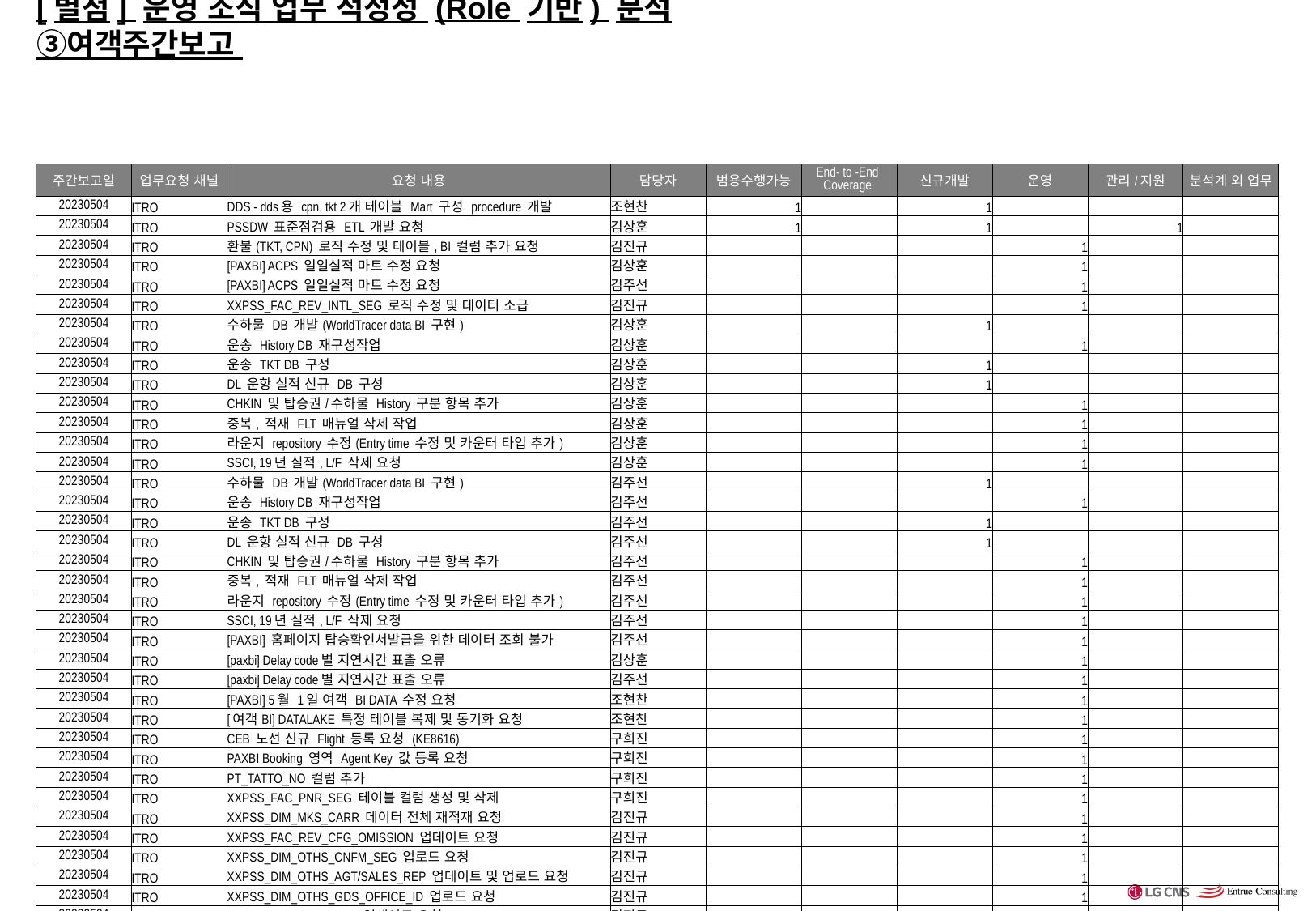

# [별첨] 운영 조직 업무 적정성 (Role 기반) 분석 ③여객주간보고
| 주간보고일 | 업무요청 채널 | 요청 내용 | 담당자 | 범용수행가능 | End- to -End Coverage | 신규개발 | 운영 | 관리/지원 | 분석계 외 업무 |
| --- | --- | --- | --- | --- | --- | --- | --- | --- | --- |
| 20230504 | ITRO | DDS - dds용 cpn, tkt 2개 테이블 Mart 구성 procedure 개발 | 조현찬 | 1 |  | 1 |  |  |  |
| 20230504 | ITRO | PSSDW 표준점검용 ETL 개발 요청 | 김상훈 | 1 |  | 1 |  | 1 |  |
| 20230504 | ITRO | 환불(TKT, CPN) 로직 수정 및 테이블, BI 컬럼 추가 요청 | 김진규 |  |  |  | 1 |  |  |
| 20230504 | ITRO | [PAXBI] ACPS 일일실적 마트 수정 요청 | 김상훈 |  |  |  | 1 |  |  |
| 20230504 | ITRO | [PAXBI] ACPS 일일실적 마트 수정 요청 | 김주선 |  |  |  | 1 |  |  |
| 20230504 | ITRO | XXPSS\_FAC\_REV\_INTL\_SEG 로직 수정 및 데이터 소급 | 김진규 |  |  |  | 1 |  |  |
| 20230504 | ITRO | 수하물 DB 개발(WorldTracer data BI 구현) | 김상훈 |  |  | 1 |  |  |  |
| 20230504 | ITRO | 운송 History DB 재구성작업 | 김상훈 |  |  |  | 1 |  |  |
| 20230504 | ITRO | 운송 TKT DB 구성 | 김상훈 |  |  | 1 |  |  |  |
| 20230504 | ITRO | DL 운항 실적 신규 DB 구성 | 김상훈 |  |  | 1 |  |  |  |
| 20230504 | ITRO | CHKIN 및 탑승권/수하물 History 구분 항목 추가 | 김상훈 |  |  |  | 1 |  |  |
| 20230504 | ITRO | 중복, 적재 FLT 매뉴얼 삭제 작업 | 김상훈 |  |  |  | 1 |  |  |
| 20230504 | ITRO | 라운지 repository 수정(Entry time 수정 및 카운터 타입 추가) | 김상훈 |  |  |  | 1 |  |  |
| 20230504 | ITRO | SSCI, 19년 실적, L/F 삭제 요청 | 김상훈 |  |  |  | 1 |  |  |
| 20230504 | ITRO | 수하물 DB 개발(WorldTracer data BI 구현) | 김주선 |  |  | 1 |  |  |  |
| 20230504 | ITRO | 운송 History DB 재구성작업 | 김주선 |  |  |  | 1 |  |  |
| 20230504 | ITRO | 운송 TKT DB 구성 | 김주선 |  |  | 1 |  |  |  |
| 20230504 | ITRO | DL 운항 실적 신규 DB 구성 | 김주선 |  |  | 1 |  |  |  |
| 20230504 | ITRO | CHKIN 및 탑승권/수하물 History 구분 항목 추가 | 김주선 |  |  |  | 1 |  |  |
| 20230504 | ITRO | 중복, 적재 FLT 매뉴얼 삭제 작업 | 김주선 |  |  |  | 1 |  |  |
| 20230504 | ITRO | 라운지 repository 수정(Entry time 수정 및 카운터 타입 추가) | 김주선 |  |  |  | 1 |  |  |
| 20230504 | ITRO | SSCI, 19년 실적, L/F 삭제 요청 | 김주선 |  |  |  | 1 |  |  |
| 20230504 | ITRO | [PAXBI] 홈페이지 탑승확인서발급을 위한 데이터 조회 불가 | 김주선 |  |  |  | 1 |  |  |
| 20230504 | ITRO | [paxbi] Delay code별 지연시간 표출 오류 | 김상훈 |  |  |  | 1 |  |  |
| 20230504 | ITRO | [paxbi] Delay code별 지연시간 표출 오류 | 김주선 |  |  |  | 1 |  |  |
| 20230504 | ITRO | [PAXBI] 5월 1일 여객 BI DATA 수정 요청 | 조현찬 |  |  |  | 1 |  |  |
| 20230504 | ITRO | [여객BI] DATALAKE 특정 테이블 복제 및 동기화 요청 | 조현찬 |  |  |  | 1 |  |  |
| 20230504 | ITRO | CEB 노선 신규 Flight 등록 요청 (KE8616) | 구희진 |  |  |  | 1 |  |  |
| 20230504 | ITRO | PAXBI Booking 영역 Agent Key 값 등록 요청 | 구희진 |  |  |  | 1 |  |  |
| 20230504 | ITRO | PT\_TATTO\_NO 컬럼 추가 | 구희진 |  |  |  | 1 |  |  |
| 20230504 | ITRO | XXPSS\_FAC\_PNR\_SEG 테이블 컬럼 생성 및 삭제 | 구희진 |  |  |  | 1 |  |  |
| 20230504 | ITRO | XXPSS\_DIM\_MKS\_CARR 데이터 전체 재적재 요청 | 김진규 |  |  |  | 1 |  |  |
| 20230504 | ITRO | XXPSS\_FAC\_REV\_CFG\_OMISSION 업데이트 요청 | 김진규 |  |  |  | 1 |  |  |
| 20230504 | ITRO | XXPSS\_DIM\_OTHS\_CNFM\_SEG 업로드 요청 | 김진규 |  |  |  | 1 |  |  |
| 20230504 | ITRO | XXPSS\_DIM\_OTHS\_AGT/SALES\_REP 업데이트 및 업로드 요청 | 김진규 |  |  |  | 1 |  |  |
| 20230504 | ITRO | XXPSS\_DIM\_OTHS\_GDS\_OFFICE\_ID 업로드 요청 | 김진규 |  |  |  | 1 |  |  |
| 20230504 | ITRO | XXPSS\_DIM\_OTHS\_AGT 업데이트 요청 | 김진규 |  |  |  | 1 |  |  |
| 20230504 | ITRO | [CUSBI] DB 임시테이블생성 / 추출 요청 | 류제문 |  |  |  | 1 |  |  |
| 20230504 | ITRO | [CUSBI] DB 임시테이블생성 / 추출 요청 (월간 마일리지 실적보고) | 류제문 |  |  |  | 1 |  |  |